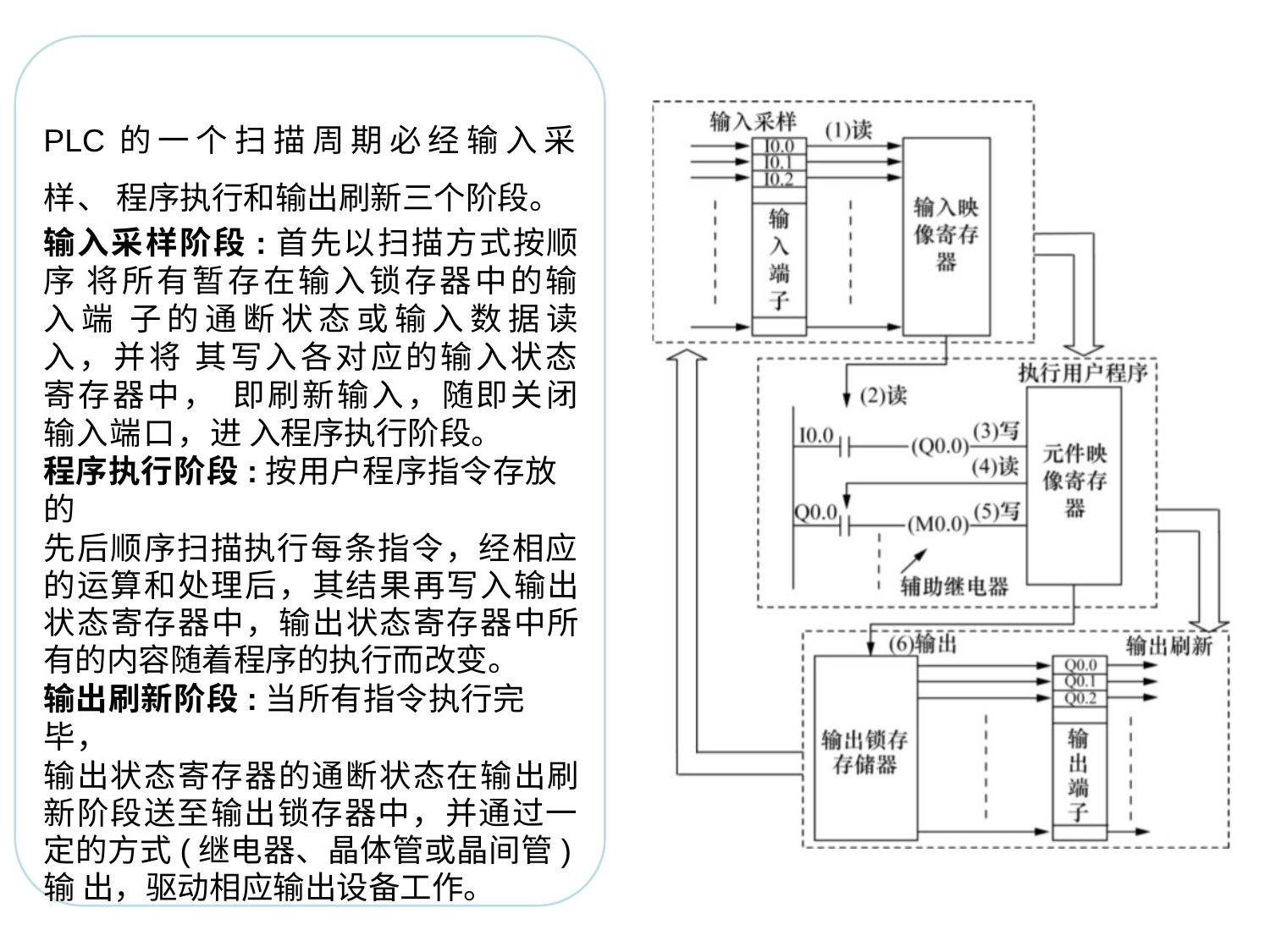

PLC的一个扫描周期必经输入采样、 程序执行和输出刷新三个阶段。
输入采样阶段:首先以扫描方式按顺序 将所有暂存在输入锁存器中的输入端 子的通断状态或输入数据读入，并将 其写入各对应的输入状态寄存器中，  即刷新输入，随即关闭输入端口，进 入程序执行阶段。
程序执行阶段:按用户程序指令存放的
先后顺序扫描执行每条指令，经相应 的运算和处理后，其结果再写入输出 状态寄存器中，输出状态寄存器中所 有的内容随着程序的执行而改变。
输出刷新阶段:当所有指令执行完毕，
输出状态寄存器的通断状态在输出刷 新阶段送至输出锁存器中，并通过一 定的方式(继电器、晶体管或晶间管)输 出，驱动相应输出设备工作。